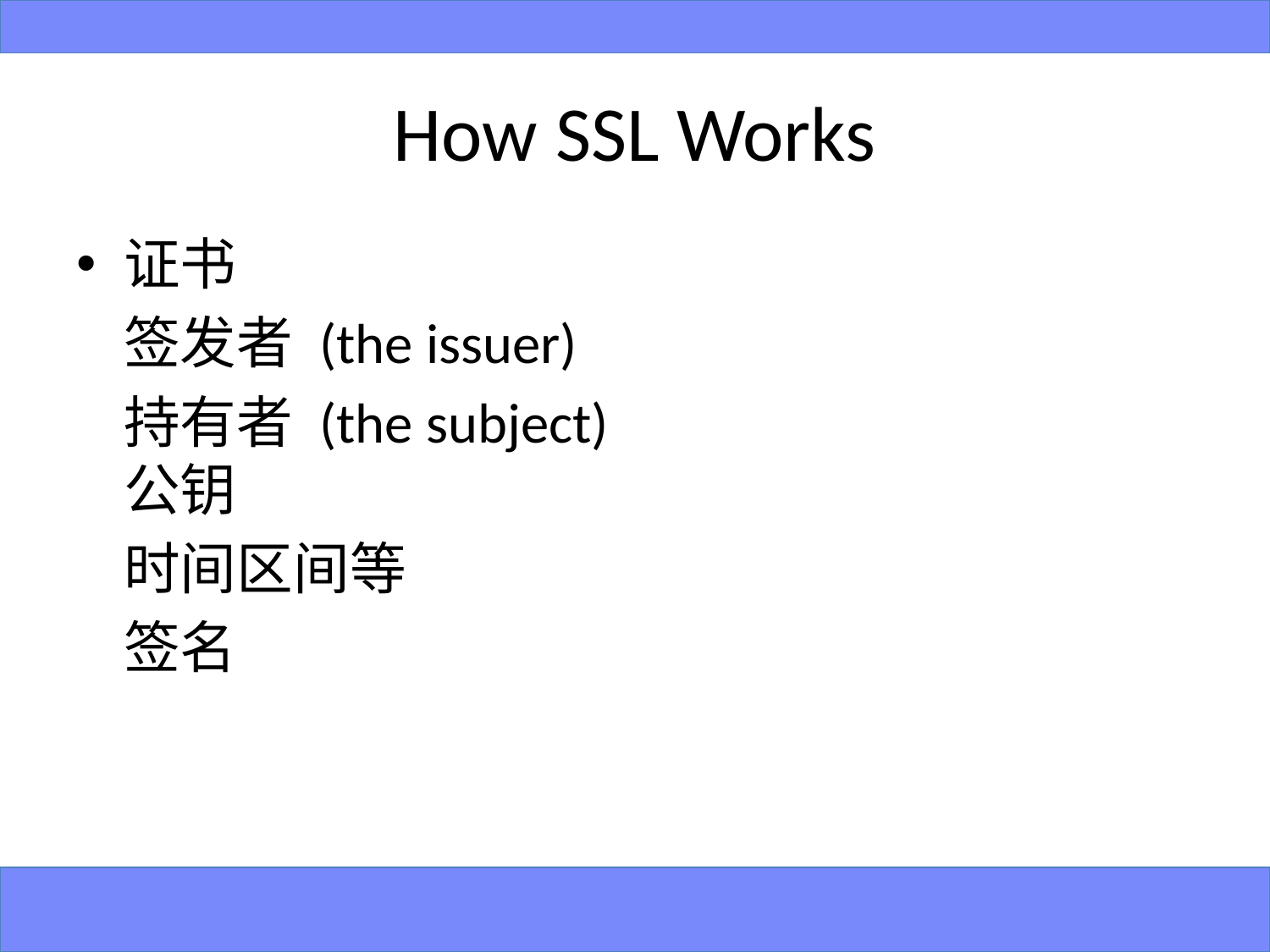

# How SSL Works
证书
	签发者 (the issuer)
	持有者 (the subject)
公钥
	时间区间等
	签名